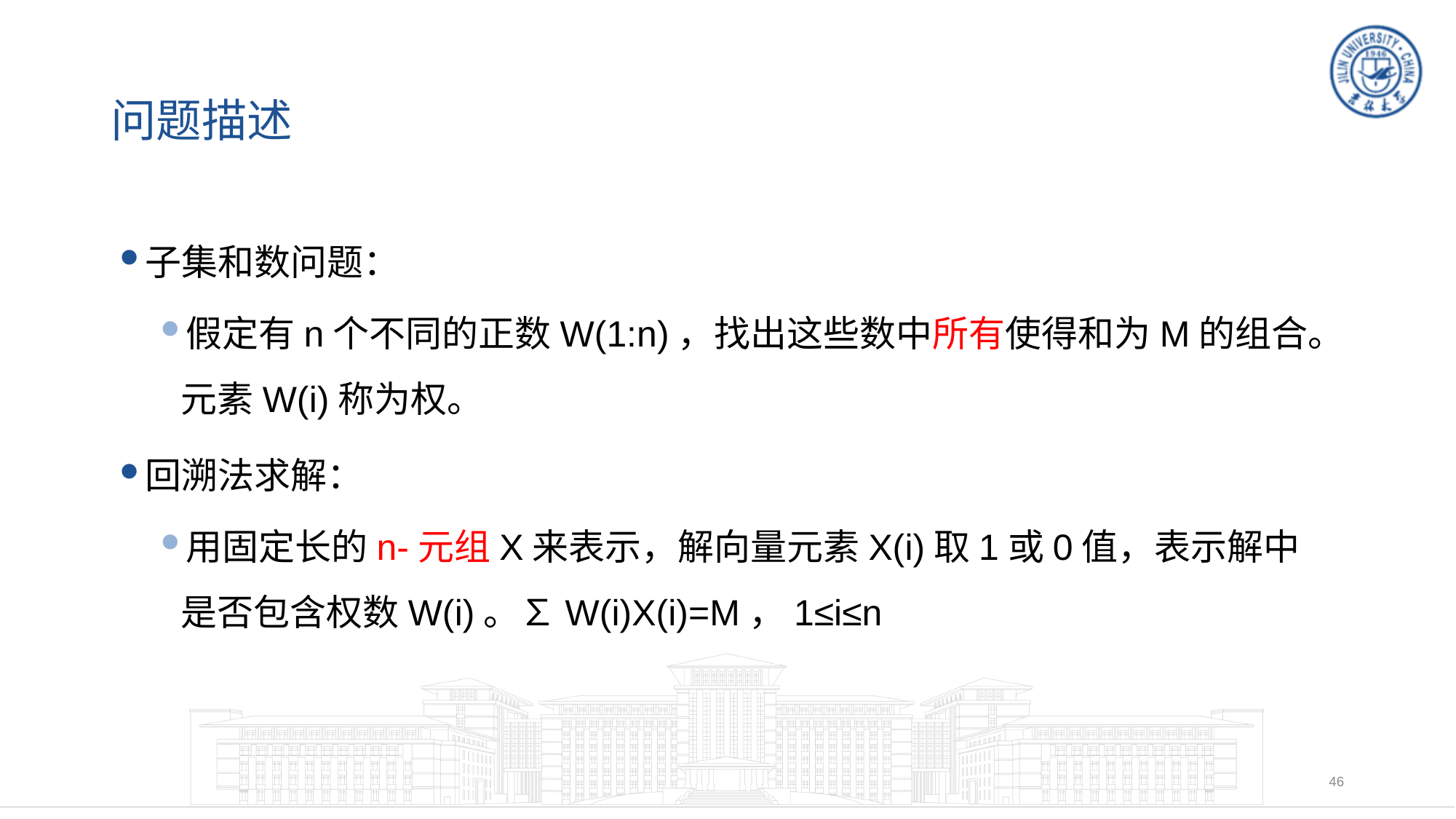

# 问题描述
子集和数问题：
假定有n个不同的正数W(1:n)，找出这些数中所有使得和为M的组合。元素W(i)称为权。
回溯法求解：
用固定长的n-元组X来表示，解向量元素X(i)取1或0值，表示解中是否包含权数W(i)。∑W(i)X(i)=M，1≤i≤n

46